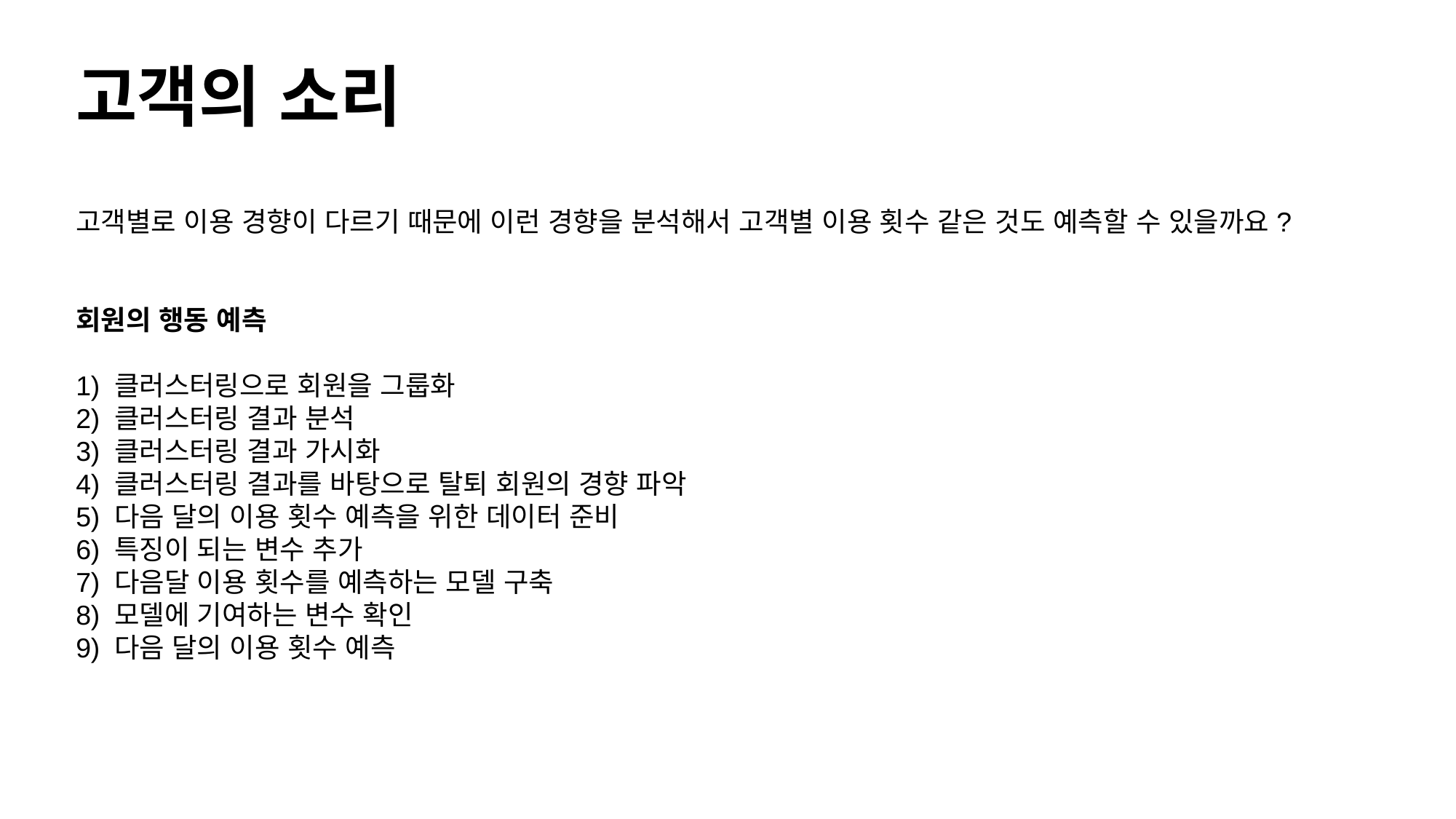

# 고객의 소리
고객별로 이용 경향이 다르기 때문에 이런 경향을 분석해서 고객별 이용 횟수 같은 것도 예측할 수 있을까요?
회원의 행동 예측

1) 클러스터링으로 회원을 그룹화
2) 클러스터링 결과 분석
3) 클러스터링 결과 가시화
4) 클러스터링 결과를 바탕으로 탈퇴 회원의 경향 파악
5) 다음 달의 이용 횟수 예측을 위한 데이터 준비
6) 특징이 되는 변수 추가
7) 다음달 이용 횟수를 예측하는 모델 구축
8) 모델에 기여하는 변수 확인
9) 다음 달의 이용 횟수 예측